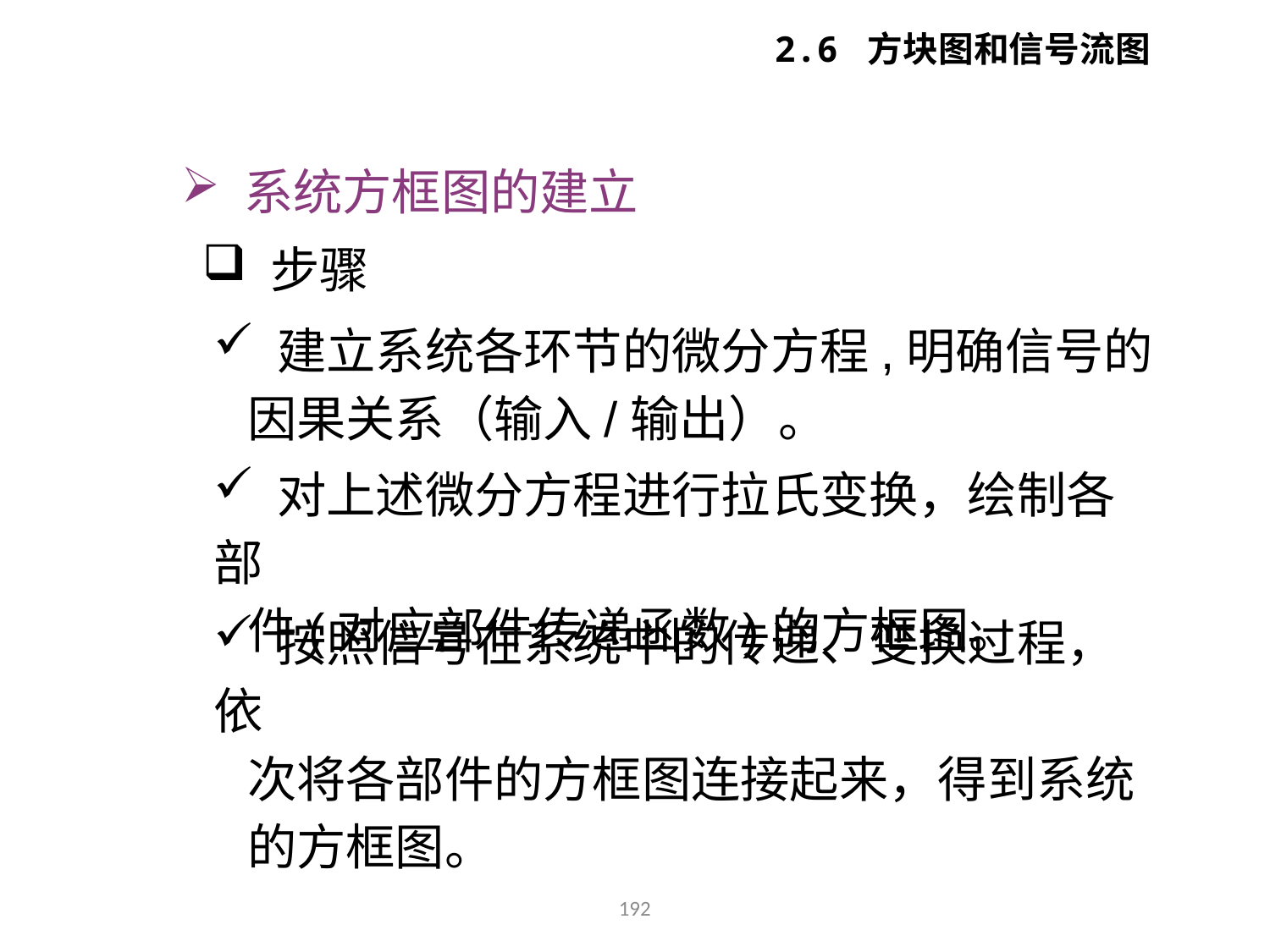

2.6 方块图和信号流图
 系统方框图的建立
 步骤
 建立系统各环节的微分方程,明确信号的
  因果关系（输入/输出）。
 对上述微分方程进行拉氏变换，绘制各部
  件(对应部件传递函数)的方框图。
 按照信号在系统中的传递、变换过程，依
  次将各部件的方框图连接起来，得到系统
  的方框图。
192